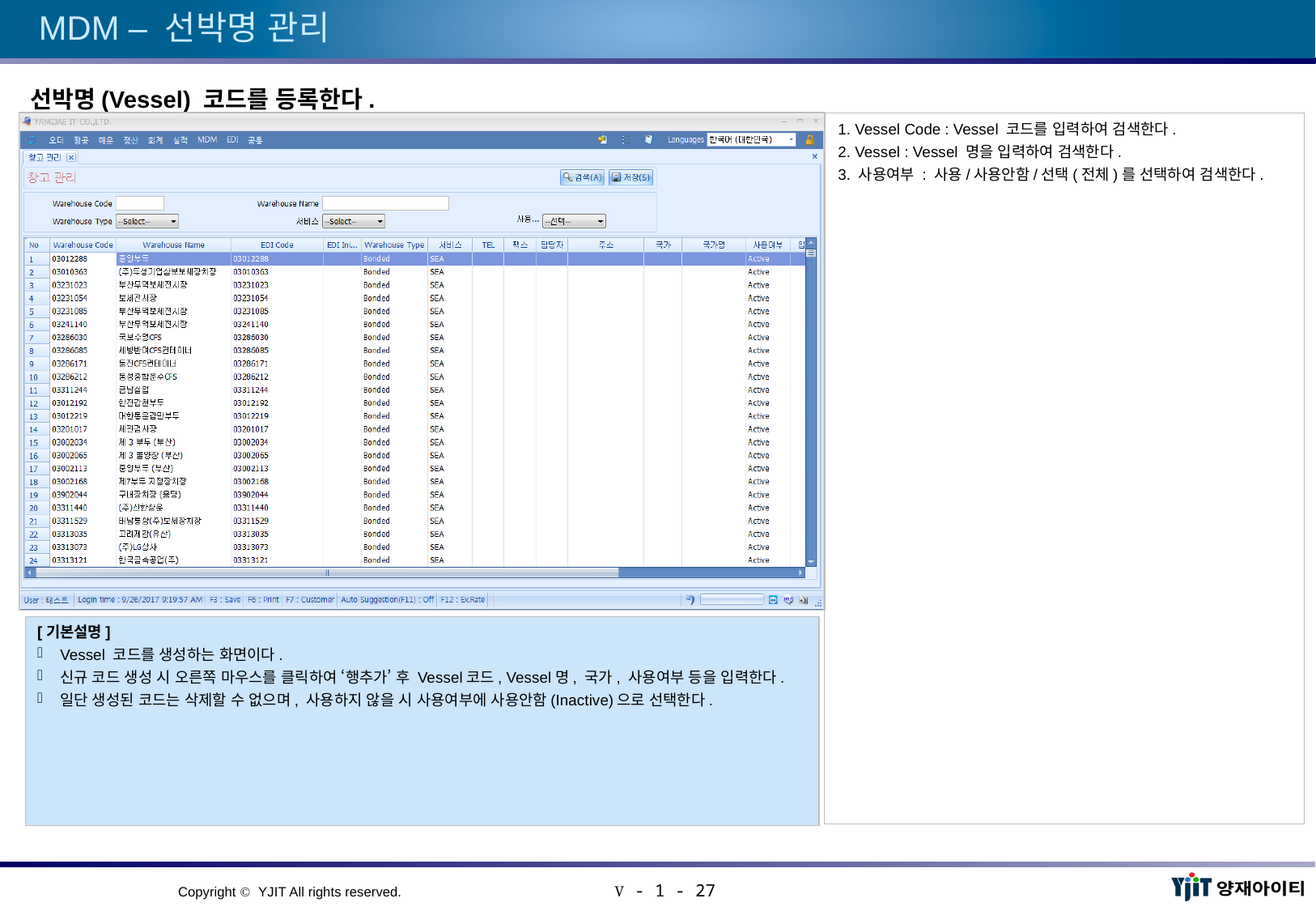

# MDM – 선박명 관리
선박명(Vessel) 코드를 등록한다.

1. Vessel Code : Vessel 코드를 입력하여 검색한다.
2. Vessel : Vessel 명을 입력하여 검색한다.
3. 사용여부 : 사용/사용안함/선택(전체)를 선택하여 검색한다.

[기본설명]
Vessel 코드를 생성하는 화면이다.
신규 코드 생성 시 오른쪽 마우스를 클릭하여 ‘행추가’ 후 Vessel코드, Vessel명, 국가, 사용여부 등을 입력한다.
일단 생성된 코드는 삭제할 수 없으며, 사용하지 않을 시 사용여부에 사용안함(Inactive)으로 선택한다.